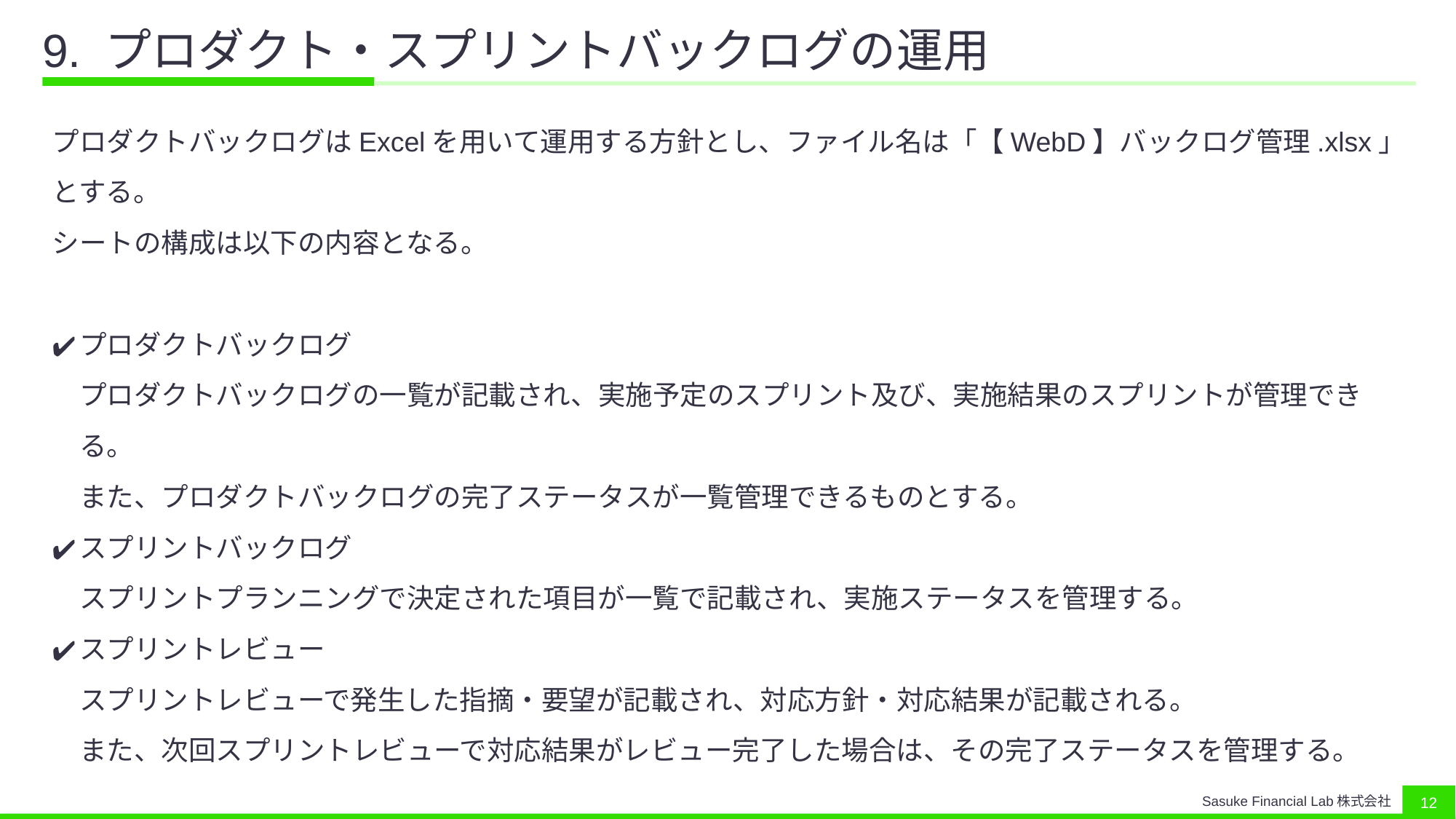

# 9. プロダクト・スプリントバックログの運用
プロダクトバックログはExcelを用いて運用する方針とし、ファイル名は「【WebD】バックログ管理.xlsx」とする。
シートの構成は以下の内容となる。
プロダクトバックログ
プロダクトバックログの一覧が記載され、実施予定のスプリント及び、実施結果のスプリントが管理できる。
また、プロダクトバックログの完了ステータスが一覧管理できるものとする。
スプリントバックログ
スプリントプランニングで決定された項目が一覧で記載され、実施ステータスを管理する。
スプリントレビュー
スプリントレビューで発生した指摘・要望が記載され、対応方針・対応結果が記載される。
また、次回スプリントレビューで対応結果がレビュー完了した場合は、その完了ステータスを管理する。

※スプリントバックログとスプリントレビューは、スプリント単位で別シートで作成する。
※【WebD】バックログ管理.xlsxについては別紙ファイルにて提示。
12
Sasuke Financial Lab株式会社